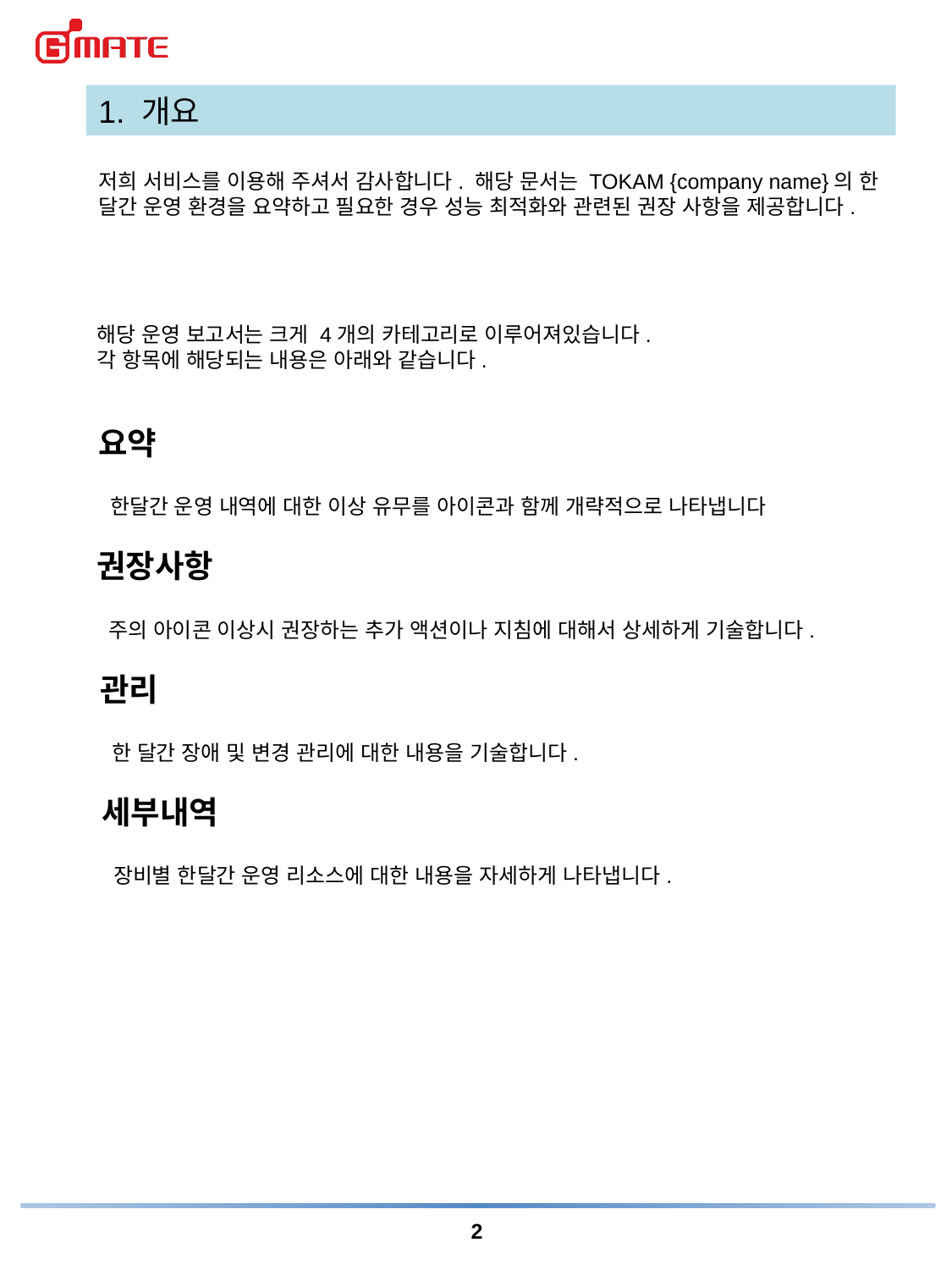

1. 개요
저희 서비스를 이용해 주셔서 감사합니다. 해당 문서는 TOKAM {company name}의 한 달간 운영 환경을 요약하고 필요한 경우 성능 최적화와 관련된 권장 사항을 제공합니다.
해당 운영 보고서는 크게 4개의 카테고리로 이루어져있습니다.
각 항목에 해당되는 내용은 아래와 같습니다.
요약
 한달간 운영 내역에 대한 이상 유무를 아이콘과 함께 개략적으로 나타냅니다
권장사항
 주의 아이콘 이상시 권장하는 추가 액션이나 지침에 대해서 상세하게 기술합니다.
관리
 한 달간 장애 및 변경 관리에 대한 내용을 기술합니다.
세부내역
 장비별 한달간 운영 리소스에 대한 내용을 자세하게 나타냅니다.